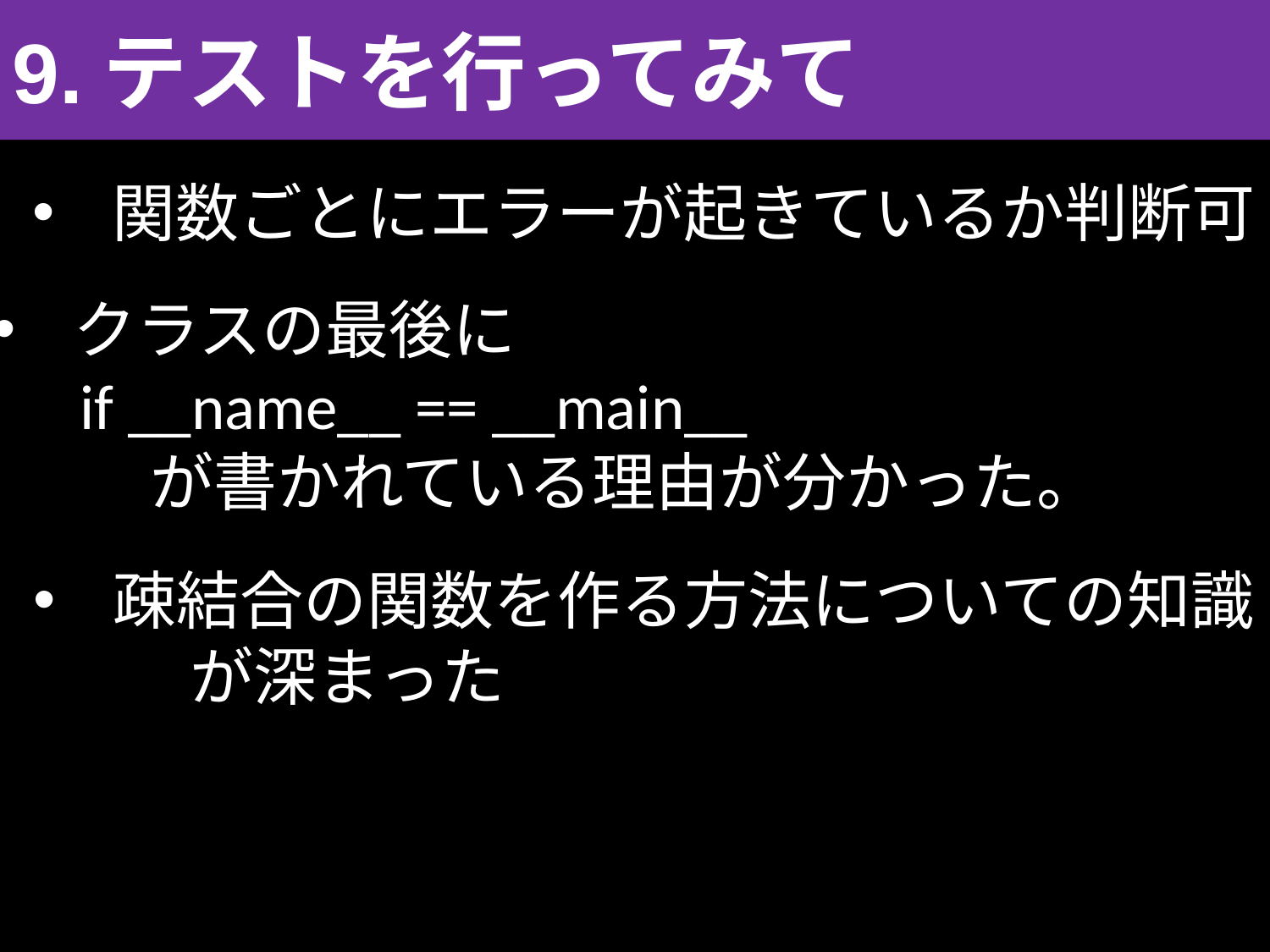

9.テストを行ってみて
関数ごとにエラーが起きているか判断可
クラスの最後に
      if __name__ == __main__
	 が書かれている理由が分かった。
疎結合の関数を作る方法についての知識
	 が深まった